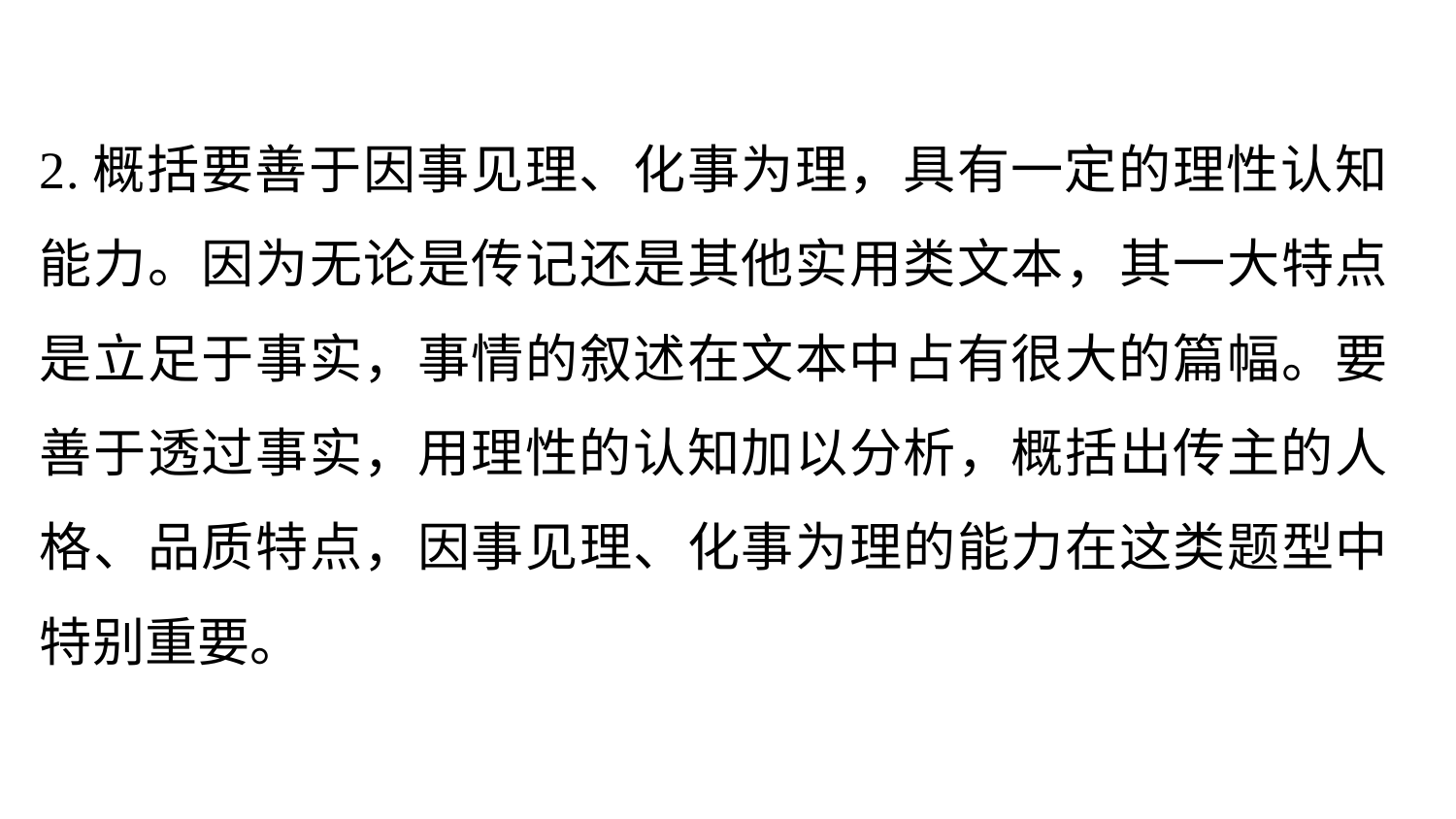

2.概括要善于因事见理、化事为理，具有一定的理性认知能力。因为无论是传记还是其他实用类文本，其一大特点是立足于事实，事情的叙述在文本中占有很大的篇幅。要善于透过事实，用理性的认知加以分析，概括出传主的人格、品质特点，因事见理、化事为理的能力在这类题型中特别重要。